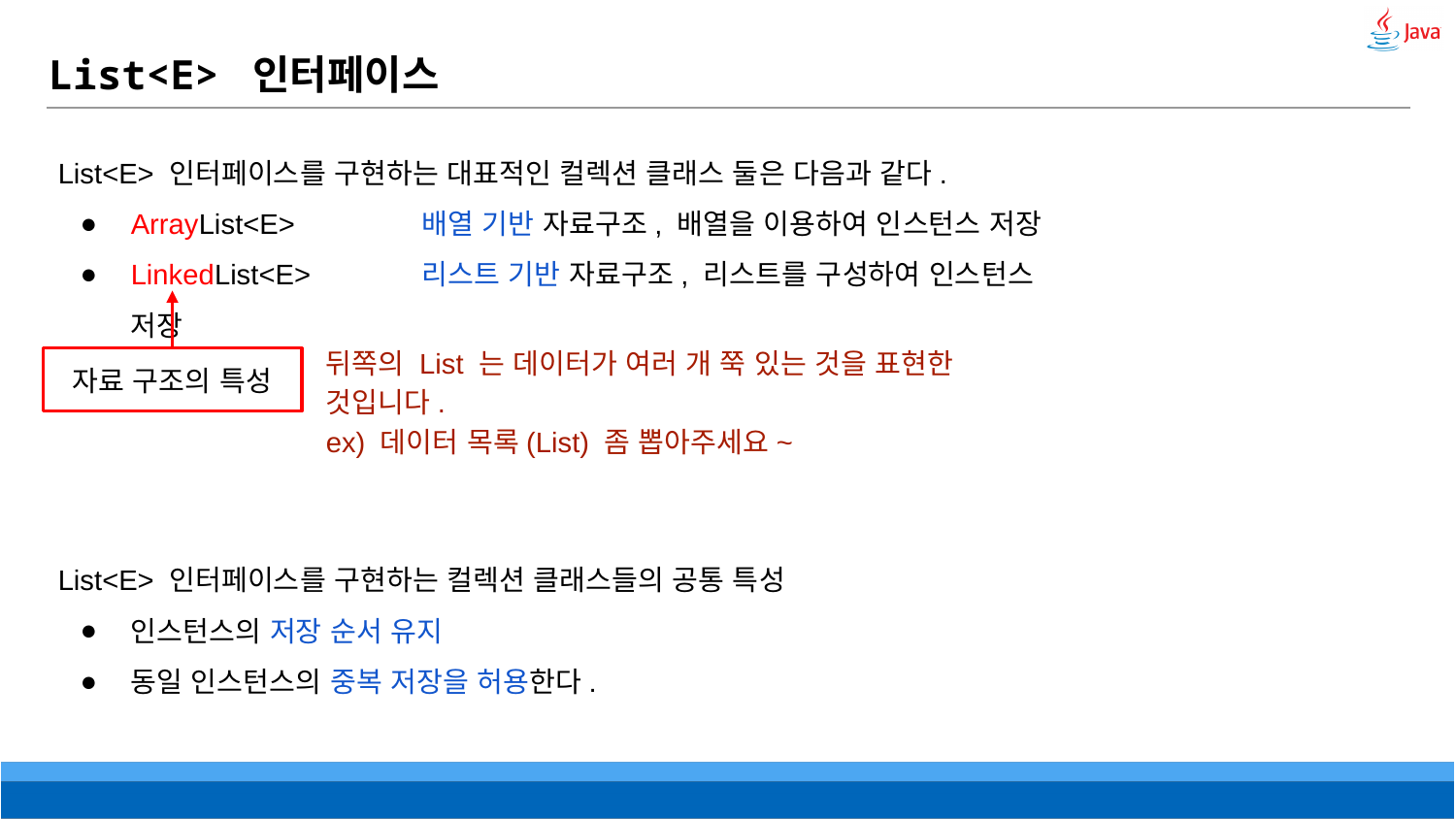

# List<E> 인터페이스
List<E> 인터페이스를 구현하는 대표적인 컬렉션 클래스 둘은 다음과 같다.
ArrayList<E> 	배열 기반 자료구조, 배열을 이용하여 인스턴스 저장
LinkedList<E> 	리스트 기반 자료구조, 리스트를 구성하여 인스턴스 저장

List<E> 인터페이스를 구현하는 컬렉션 클래스들의 공통 특성
인스턴스의 저장 순서 유지
동일 인스턴스의 중복 저장을 허용한다.
뒤쪽의 List 는 데이터가 여러 개 쭉 있는 것을 표현한 것입니다.
ex) 데이터 목록(List) 좀 뽑아주세요~
자료 구조의 특성